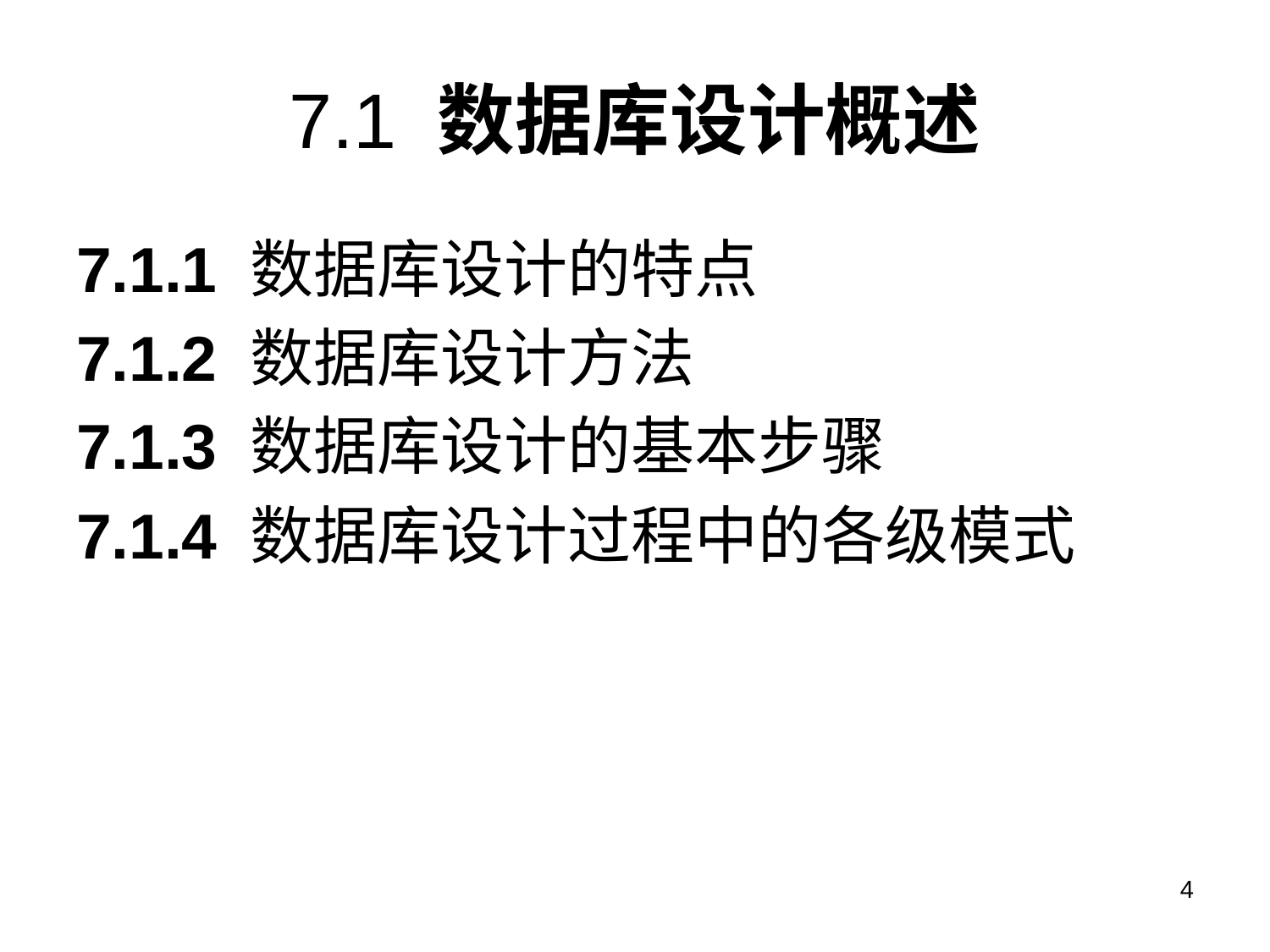

# 7.1 数据库设计概述
7.1.1 数据库设计的特点
7.1.2 数据库设计方法
7.1.3 数据库设计的基本步骤
7.1.4 数据库设计过程中的各级模式

4